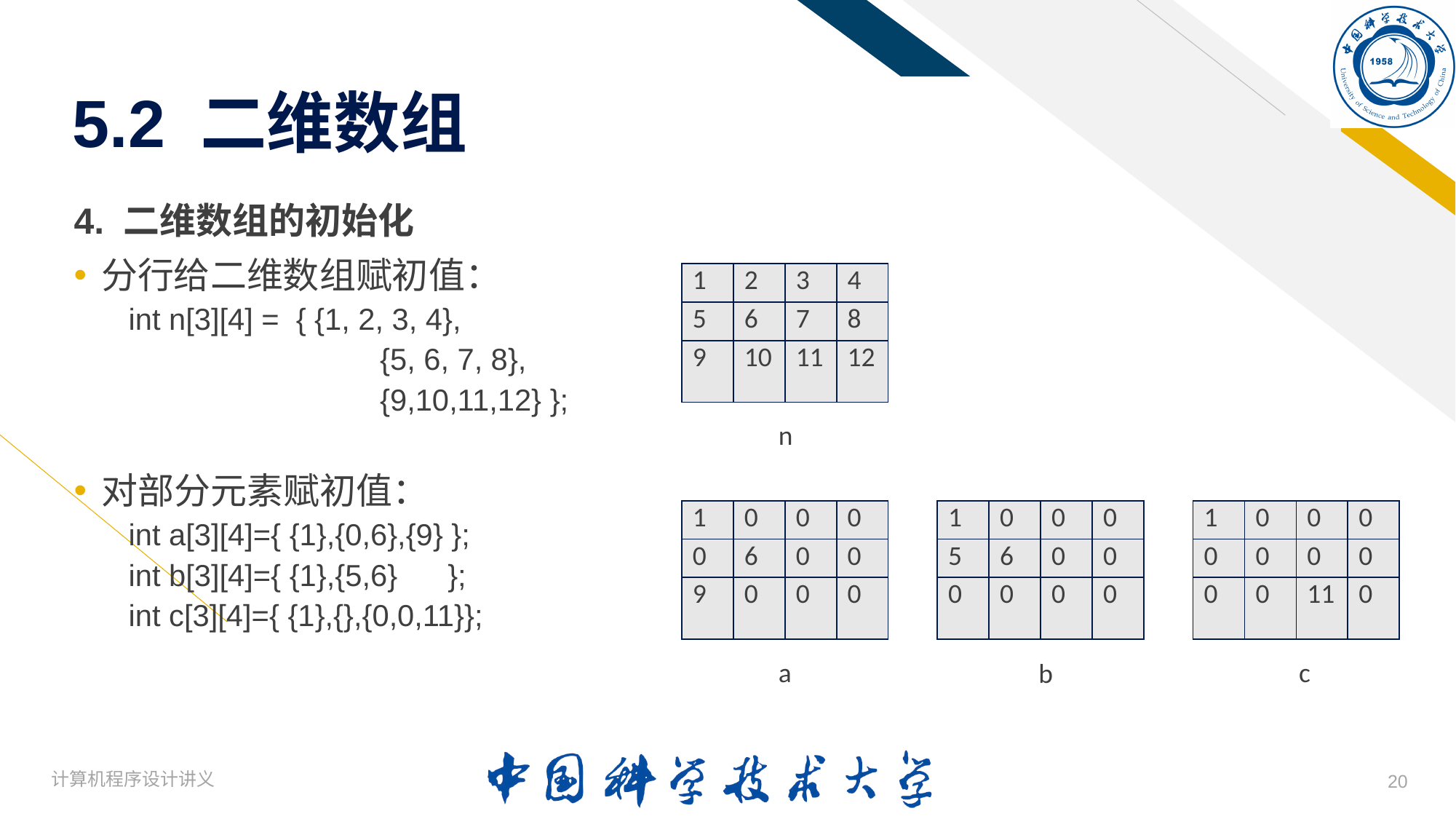

# 5.2 二维数组
4. 二维数组的初始化
分行给二维数组赋初值：
int n[3][4] =  { {1, 2, 3, 4},
	                 {5, 6, 7, 8},
	                 {9,10,11,12} };

对部分元素赋初值：
int a[3][4]={ {1},{0,6},{9} };
int b[3][4]={ {1},{5,6}      };
int c[3][4]={ {1},{},{0,0,11}};

| 1 | 2 | 3 | 4 |
| --- | --- | --- | --- |
| 5 | 6 | 7 | 8 |
| 9 | 10 | 11 | 12 |
n
| 1 | 0 | 0 | 0 |
| --- | --- | --- | --- |
| 0 | 6 | 0 | 0 |
| 9 | 0 | 0 | 0 |
| 1 | 0 | 0 | 0 |
| --- | --- | --- | --- |
| 5 | 6 | 0 | 0 |
| 0 | 0 | 0 | 0 |
| 1 | 0 | 0 | 0 |
| --- | --- | --- | --- |
| 0 | 0 | 0 | 0 |
| 0 | 0 | 11 | 0 |
a
c
b
计算机程序设计讲义
20